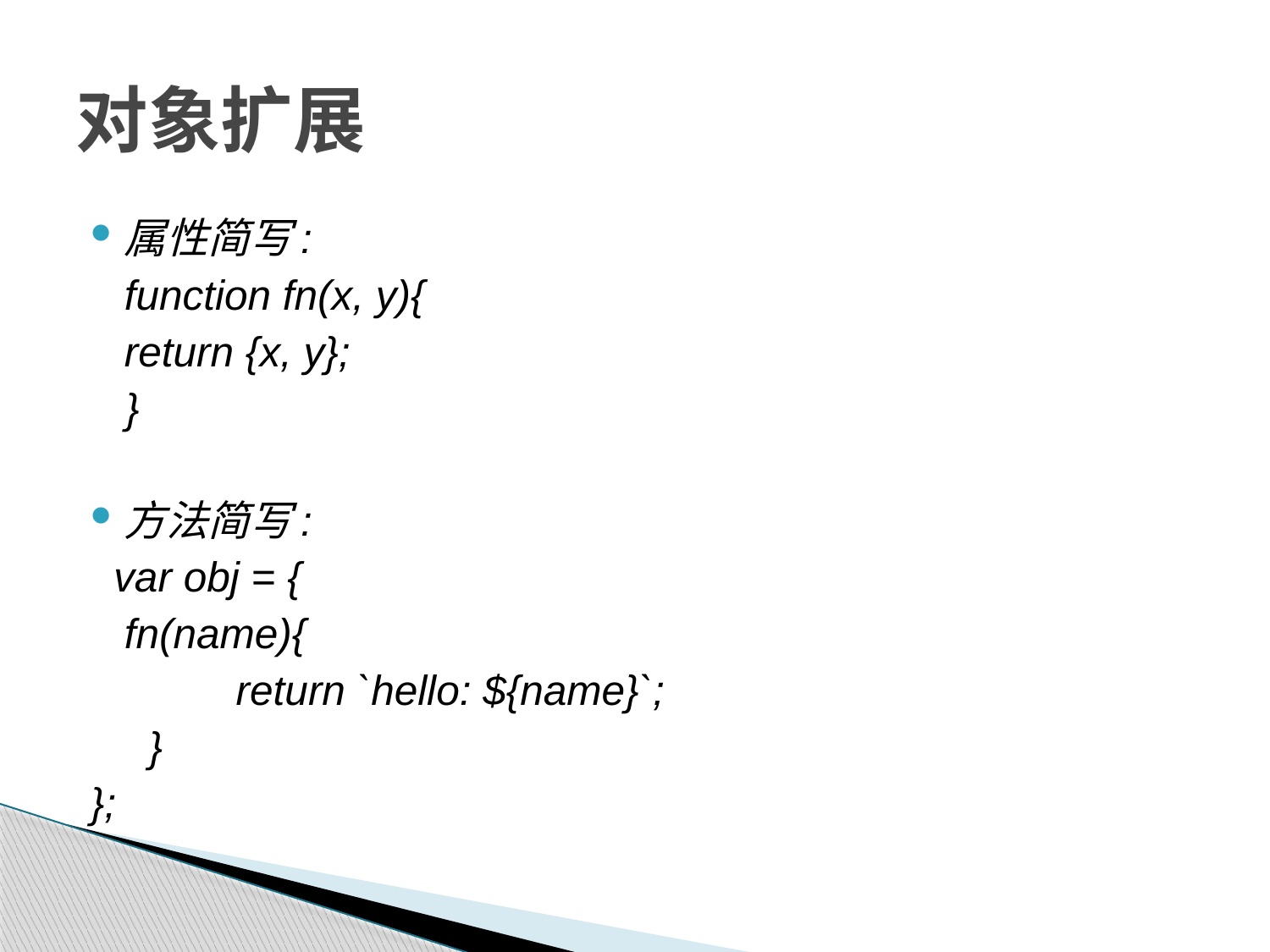

# 对象扩展
属性简写:
	function fn(x, y){
		return {x, y};
   }

方法简写:
  var obj = {
	fn(name){
    		return `hello: ${name}`;
     }
};